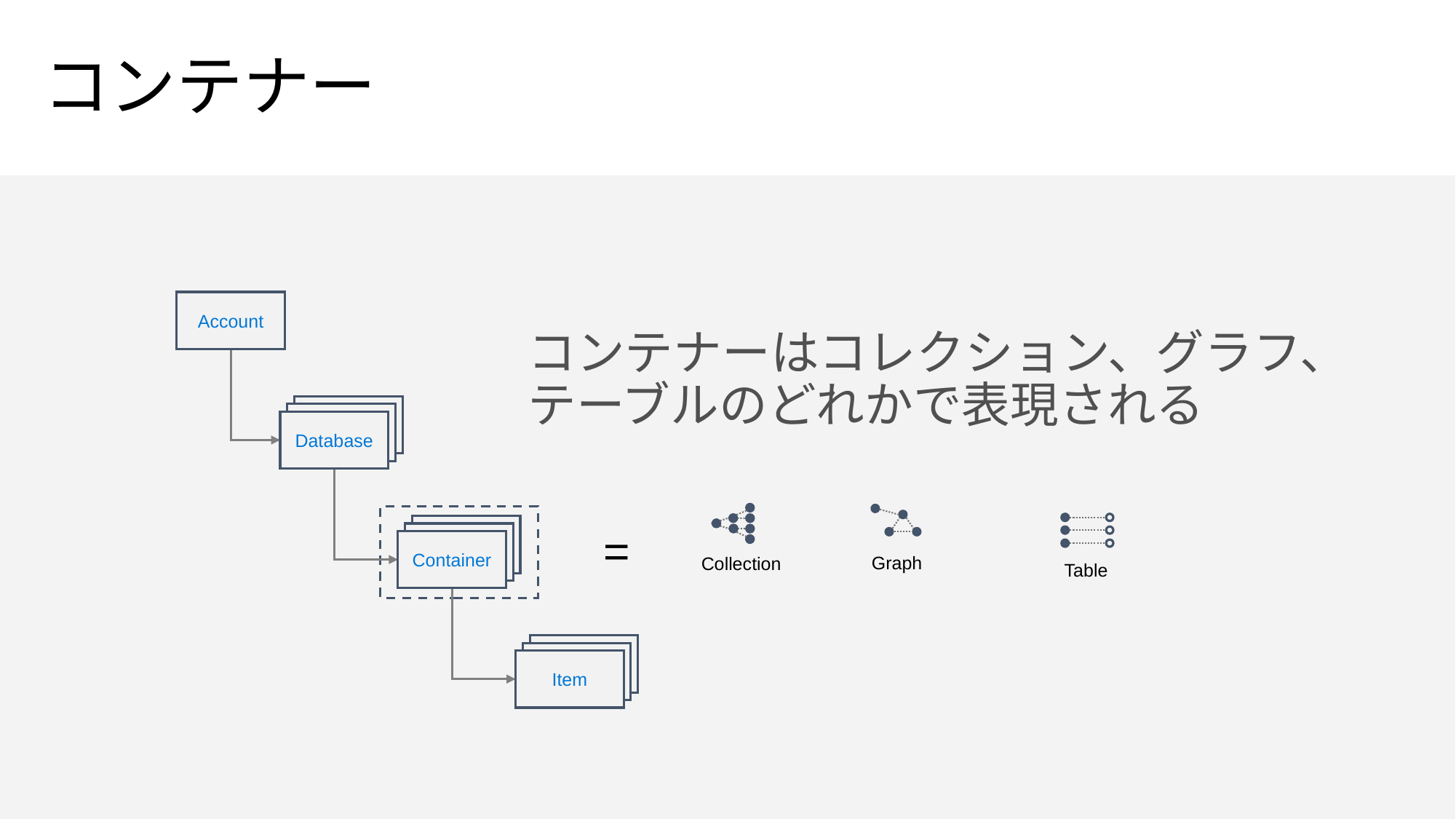

# コンテナー
Account
コンテナーはコレクション、グラフ、テーブルのどれかで表現される
Database
Database
Database

Collection

Graph

Table
Database
Database
Container
=
Database
Database
Item